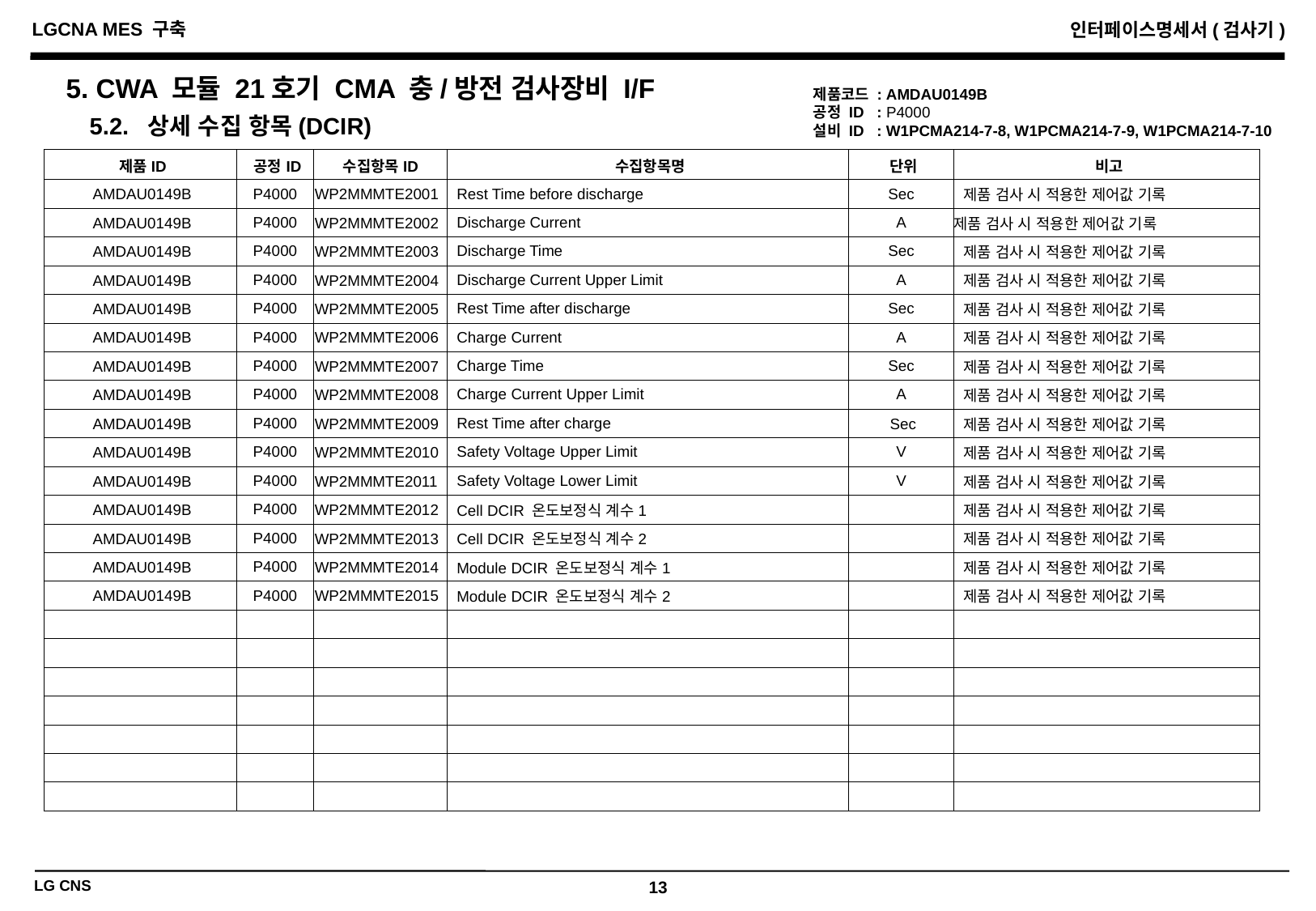

5. CWA 모듈 21호기 CMA 충/방전 검사장비 I/F
제품코드 : AMDAU0149B
공정 ID   : P4000
설비 ID   : W1PCMA214-7-8, W1PCMA214-7-9, W1PCMA214-7-10

5.2.  상세 수집 항목(DCIR)
| 제품ID | 공정ID | 수집항목ID | 수집항목명 | 단위 | 비고 |
| --- | --- | --- | --- | --- | --- |
| AMDAU0149B | P4000 | WP2MMMTE2001 | Rest Time before discharge | Sec | 제품 검사 시 적용한 제어값 기록 |
| AMDAU0149B | P4000 | WP2MMMTE2002 | Discharge Current | A | 제품 검사 시 적용한 제어값 기록 |
| AMDAU0149B | P4000 | WP2MMMTE2003 | Discharge Time | Sec | 제품 검사 시 적용한 제어값 기록 |
| AMDAU0149B | P4000 | WP2MMMTE2004 | Discharge Current Upper Limit | A | 제품 검사 시 적용한 제어값 기록 |
| AMDAU0149B | P4000 | WP2MMMTE2005 | Rest Time after discharge | Sec | 제품 검사 시 적용한 제어값 기록 |
| AMDAU0149B | P4000 | WP2MMMTE2006 | Charge Current | A | 제품 검사 시 적용한 제어값 기록 |
| AMDAU0149B | P4000 | WP2MMMTE2007 | Charge Time | Sec | 제품 검사 시 적용한 제어값 기록 |
| AMDAU0149B | P4000 | WP2MMMTE2008 | Charge Current Upper Limit | A | 제품 검사 시 적용한 제어값 기록 |
| AMDAU0149B | P4000 | WP2MMMTE2009 | Rest Time after charge | Sec | 제품 검사 시 적용한 제어값 기록 |
| AMDAU0149B | P4000 | WP2MMMTE2010 | Safety Voltage Upper Limit | V | 제품 검사 시 적용한 제어값 기록 |
| AMDAU0149B | P4000 | WP2MMMTE2011 | Safety Voltage Lower Limit | V | 제품 검사 시 적용한 제어값 기록 |
| AMDAU0149B | P4000 | WP2MMMTE2012 | Cell DCIR 온도보정식 계수1 |  | 제품 검사 시 적용한 제어값 기록 |
| AMDAU0149B | P4000 | WP2MMMTE2013 | Cell DCIR 온도보정식 계수2 |  | 제품 검사 시 적용한 제어값 기록 |
| AMDAU0149B | P4000 | WP2MMMTE2014 | Module DCIR 온도보정식 계수1 |  | 제품 검사 시 적용한 제어값 기록 |
| AMDAU0149B | P4000 | WP2MMMTE2015 | Module DCIR 온도보정식 계수2 |  | 제품 검사 시 적용한 제어값 기록 |
|  |  |  |  |  |  |
|  |  |  |  |  |  |
|  |  |  |  |  |  |
|  |  |  |  |  |  |
|  |  |  |  |  |  |
|  |  |  |  |  |  |
|  |  |  |  |  |  |